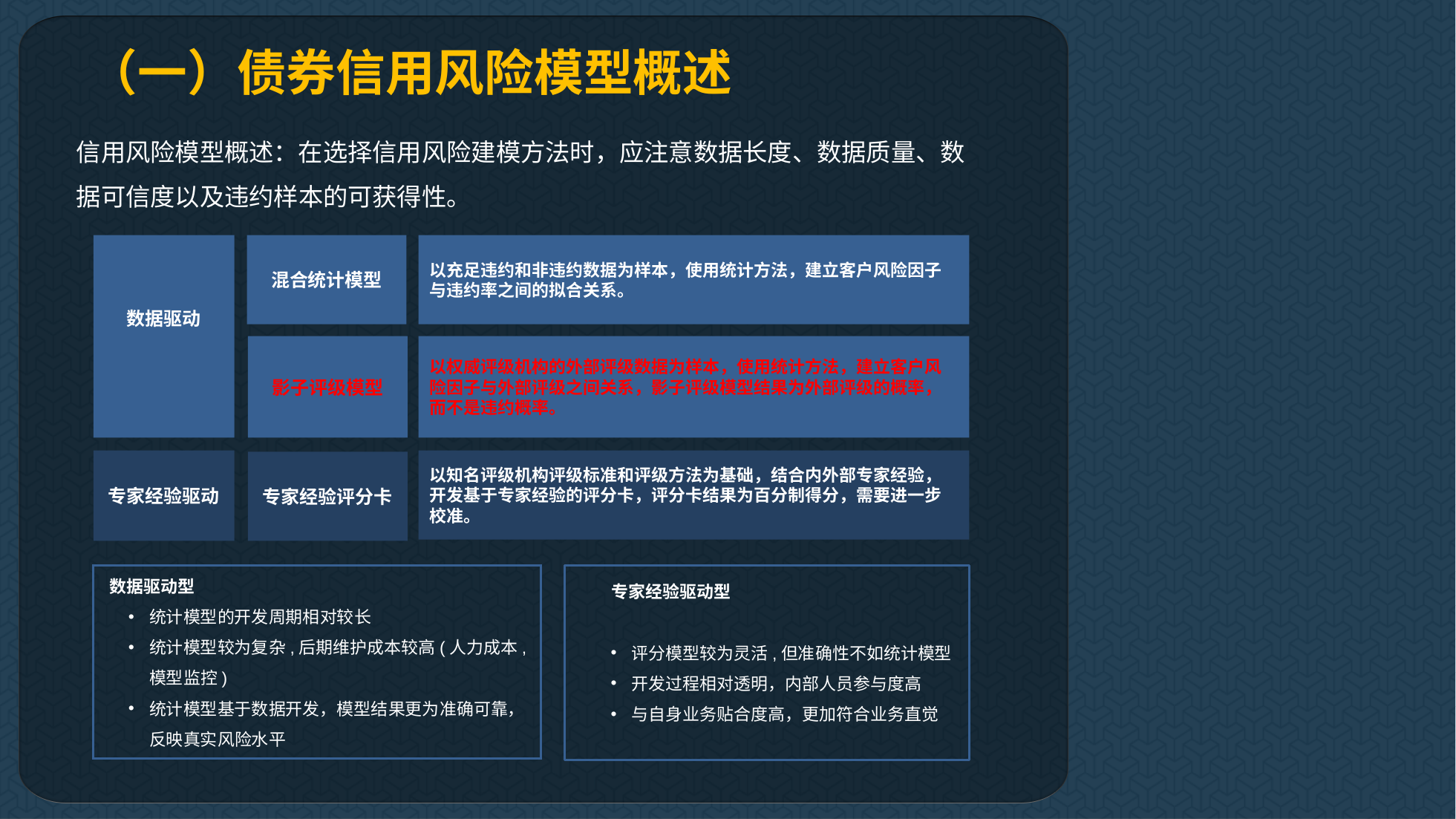

（一）债券信用风险模型概述
信用风险模型概述：在选择信用风险建模方法时，应注意数据长度、数据质量、数据可信度以及违约样本的可获得性。

数据驱动
混合统计模型
以充足违约和非违约数据为样本，使用统计方法，建立客户风险因子与违约率之间的拟合关系。
影子评级模型
以权威评级机构的外部评级数据为样本，使用统计方法，建立客户风险因子与外部评级之间关系，影子评级模型结果为外部评级的概率，而不是违约概率。
专家经验驱动
以知名评级机构评级标准和评级方法为基础，结合内外部专家经验，开发基于专家经验的评分卡，评分卡结果为百分制得分，需要进一步校准。
专家经验评分卡
   数据驱动型
统计模型的开发周期相对较长
统计模型较为复杂,后期维护成本较高(人力成本,模型监控)
统计模型基于数据开发，模型结果更为准确可靠，反映真实风险水平

        专家经验驱动型

评分模型较为灵活,但准确性不如统计模型
开发过程相对透明，内部人员参与度高
与自身业务贴合度高，更加符合业务直觉